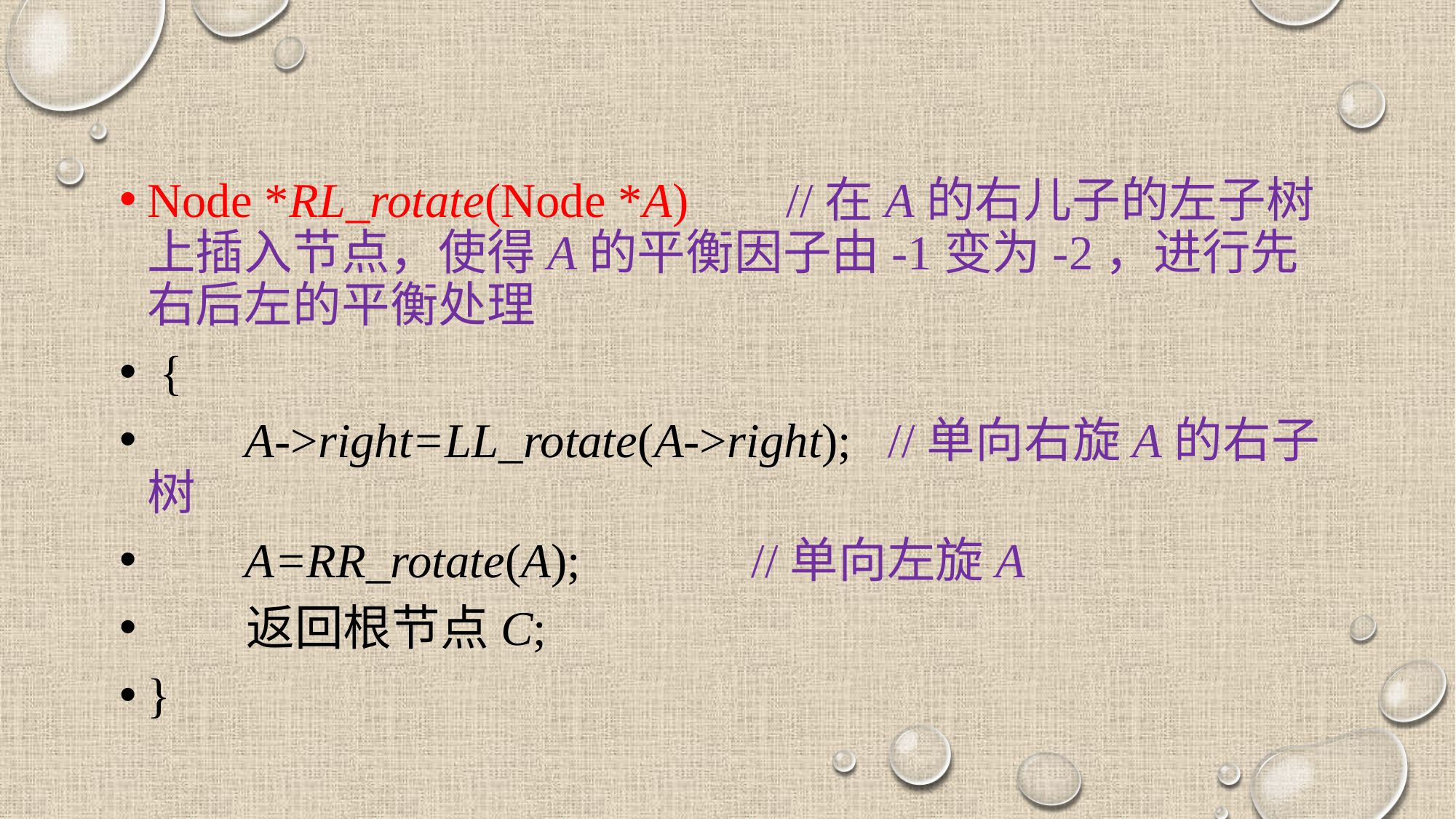

#
Node *RL_rotate(Node *A)        //在A的右儿子的左子树上插入节点，使得A的平衡因子由-1变为-2，进行先右后左的平衡处理
 {
        A->right=LL_rotate(A->right);   //单向右旋A的右子树
        A=RR_rotate(A);              //单向左旋A
        返回根节点C;
}